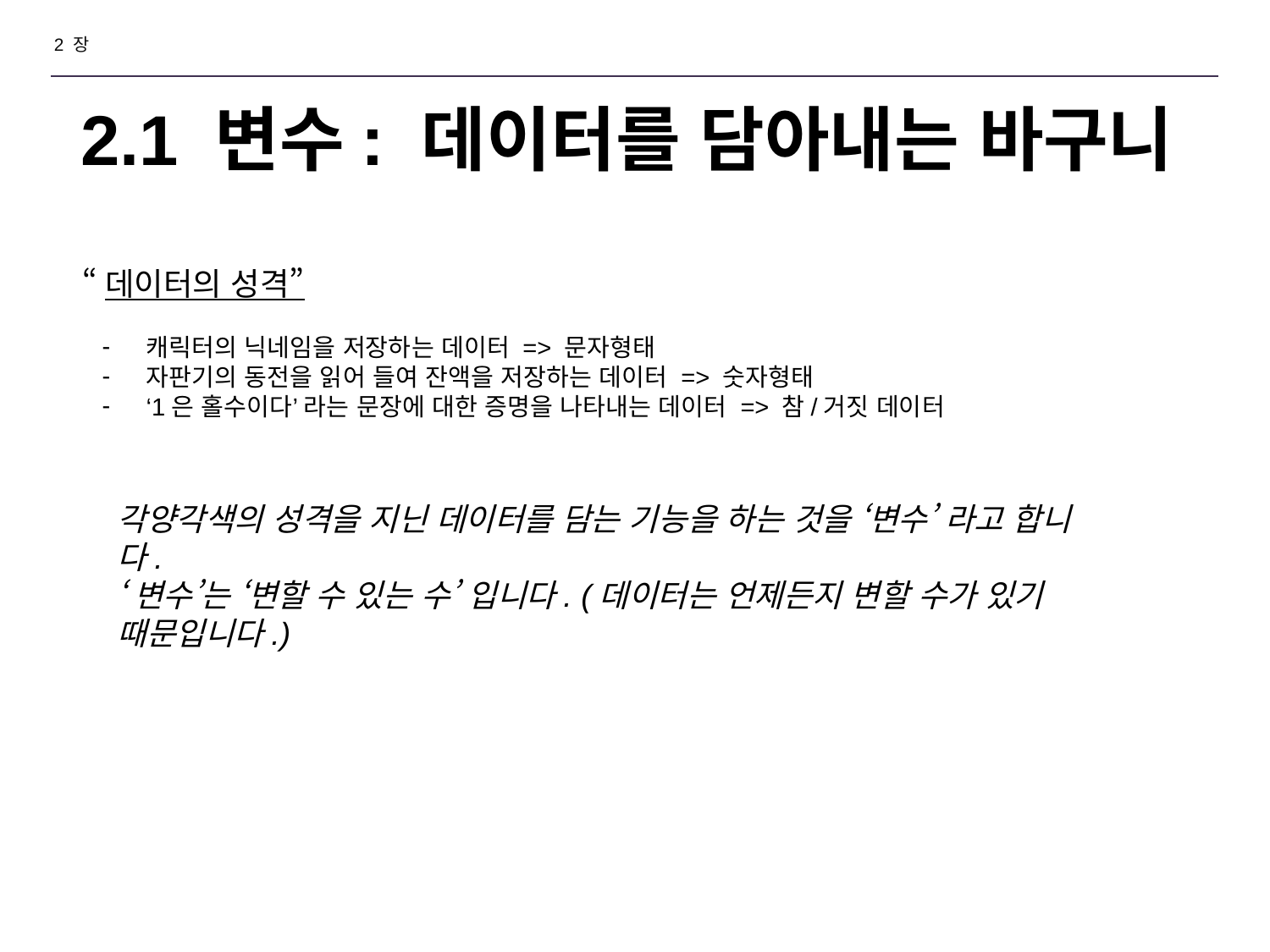

2 장
# 2.1 변수: 데이터를 담아내는 바구니

“데이터의 성격”

캐릭터의 닉네임을 저장하는 데이터 => 문자형태
자판기의 동전을 읽어 들여 잔액을 저장하는 데이터 => 숫자형태
‘1은 홀수이다’ 라는 문장에 대한 증명을 나타내는 데이터 => 참/거짓 데이터
각양각색의 성격을 지닌 데이터를 담는 기능을 하는 것을 ‘변수’ 라고 합니다.
‘변수’는 ‘변할 수 있는 수’ 입니다. (데이터는 언제든지 변할 수가 있기 때문입니다.)